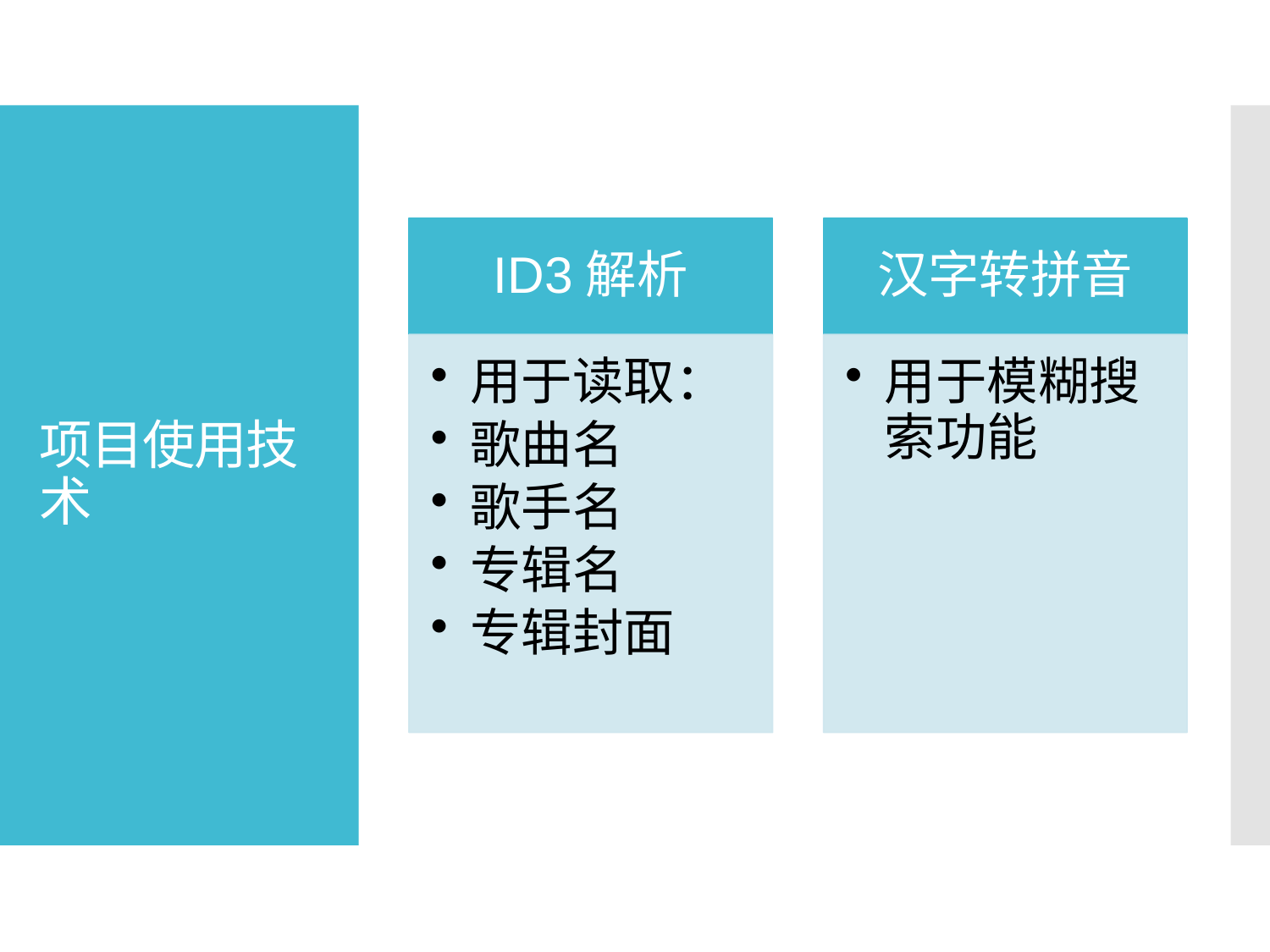

# 项目使用技术
ID3解析
用于读取：
歌曲名
歌手名
专辑名
专辑封面
汉字转拼音
用于模糊搜索功能